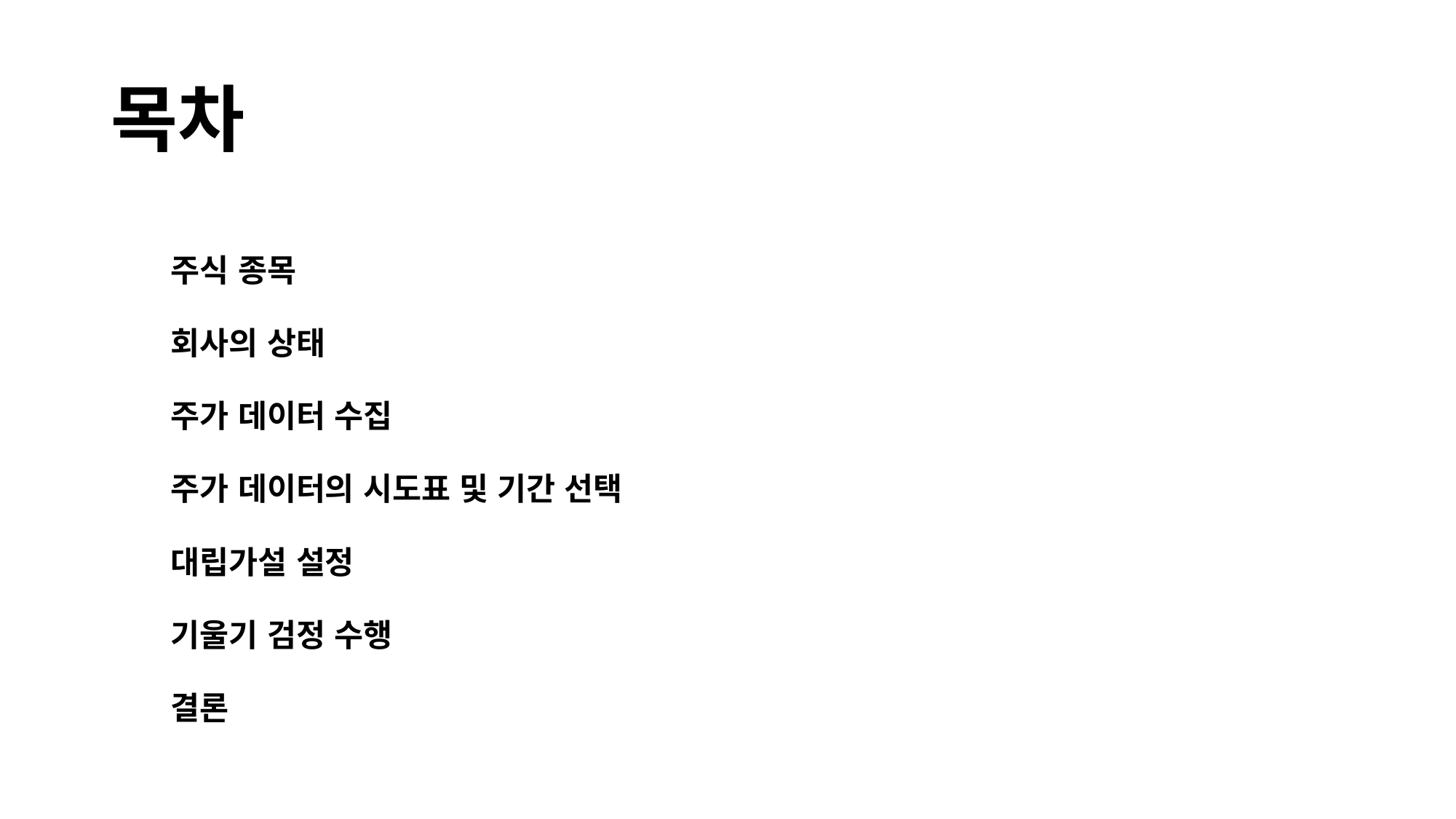

# 목차
	주식 종목
	회사의 상태
	주가 데이터 수집
	주가 데이터의 시도표 및 기간 선택
	대립가설 설정
	기울기 검정 수행
	결론